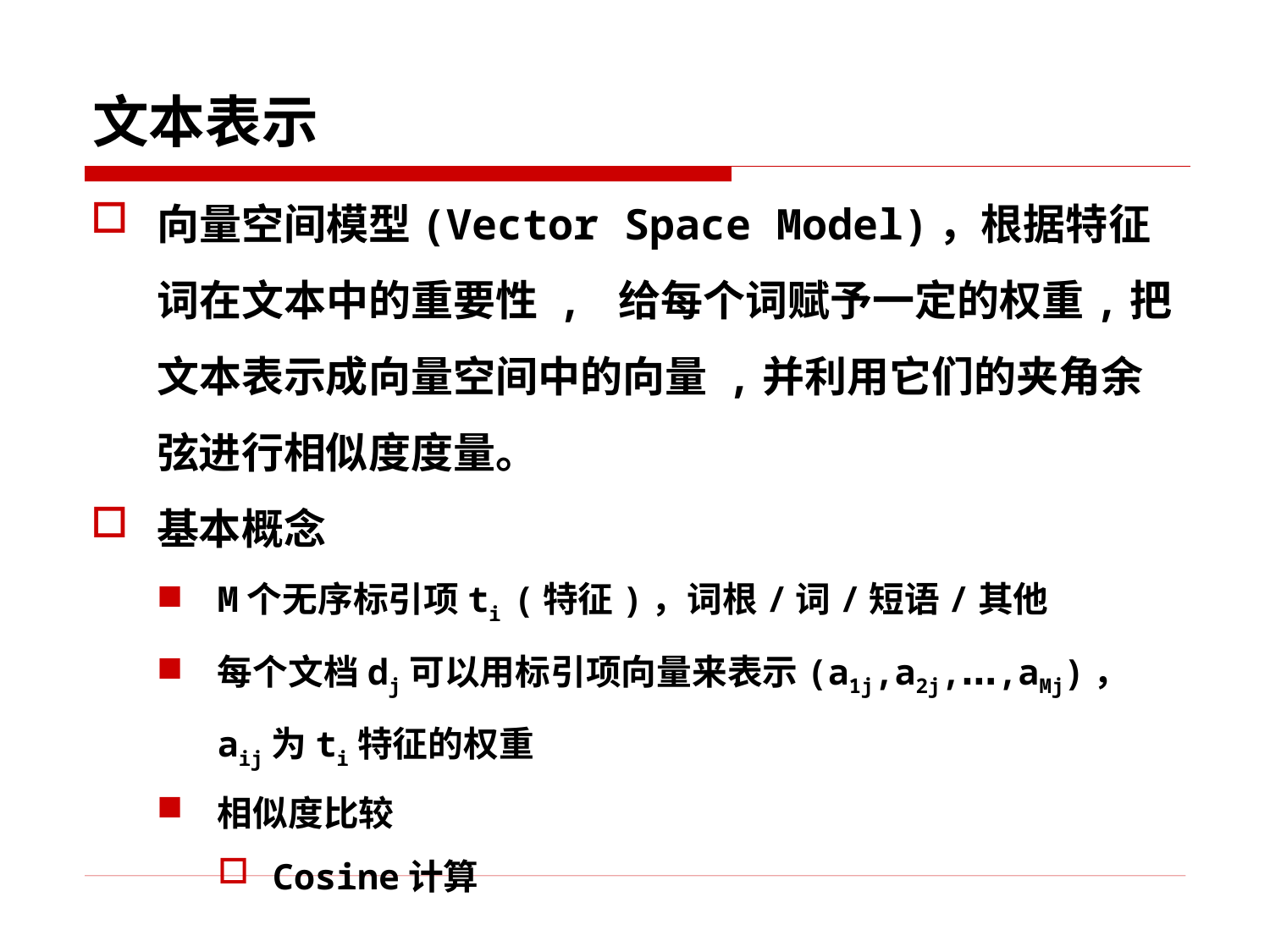

# 文本表示
向量空间模型(Vector Space Model)，根据特征词在文本中的重要性 , 给每个词赋予一定的权重,把文本表示成向量空间中的向量 ,并利用它们的夹角余弦进行相似度度量。
基本概念
M个无序标引项ti (特征)，词根/词/短语/其他
每个文档dj可以用标引项向量来表示(a1j,a2j,…,aMj)， aij为ti特征的权重
相似度比较
Cosine计算